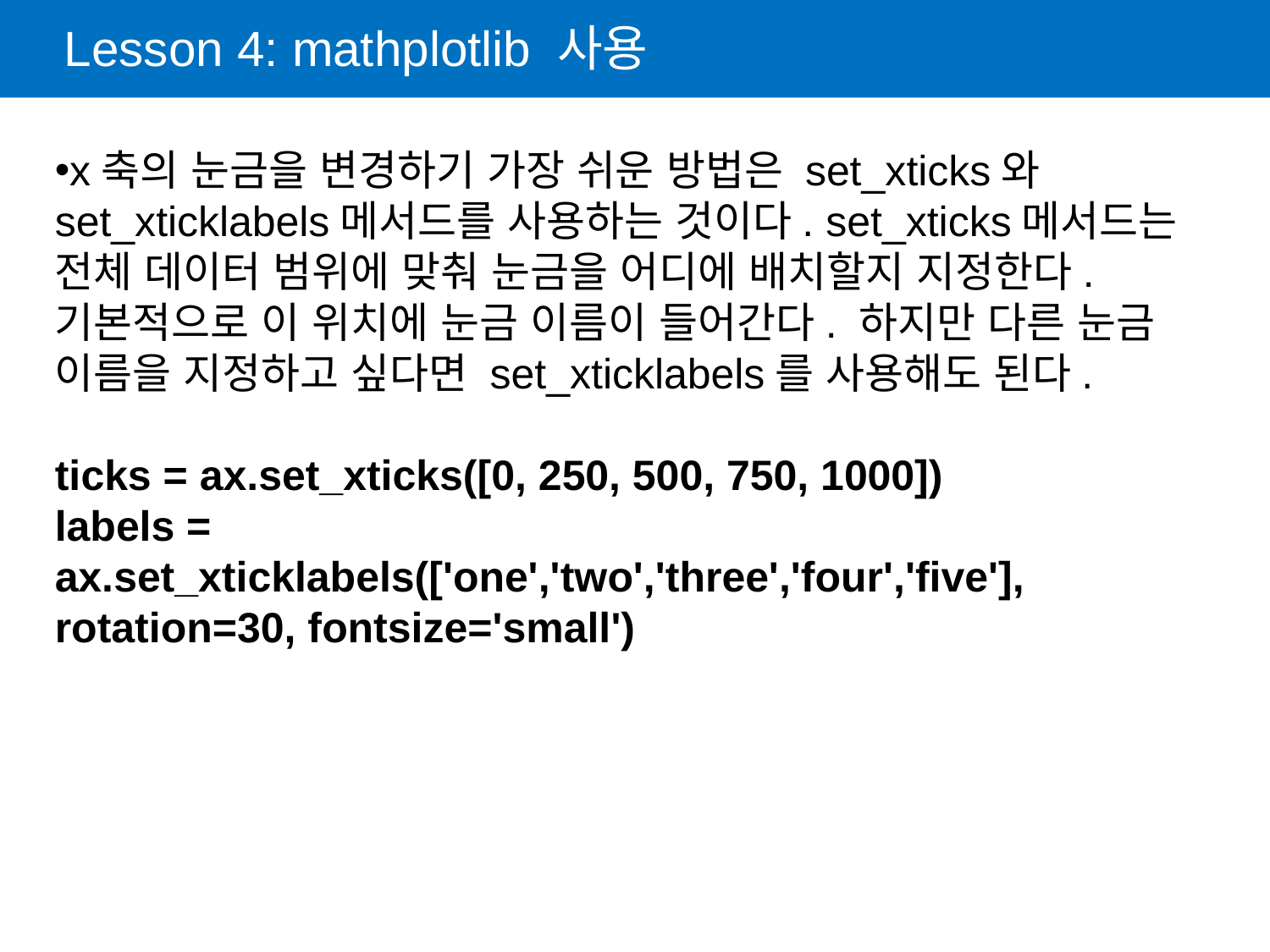

# Lesson 4: mathplotlib 사용
x축의 눈금을 변경하기 가장 쉬운 방법은 set_xticks와 set_xticklabels메서드를 사용하는 것이다. set_xticks메서드는 전체 데이터 범위에 맞춰 눈금을 어디에 배치할지 지정한다. 기본적으로 이 위치에 눈금 이름이 들어간다. 하지만 다른 눈금 이름을 지정하고 싶다면 set_xticklabels를 사용해도 된다.

ticks = ax.set_xticks([0, 250, 500, 750, 1000])
labels = ax.set_xticklabels(['one','two','three','four','five'], rotation=30, fontsize='small')